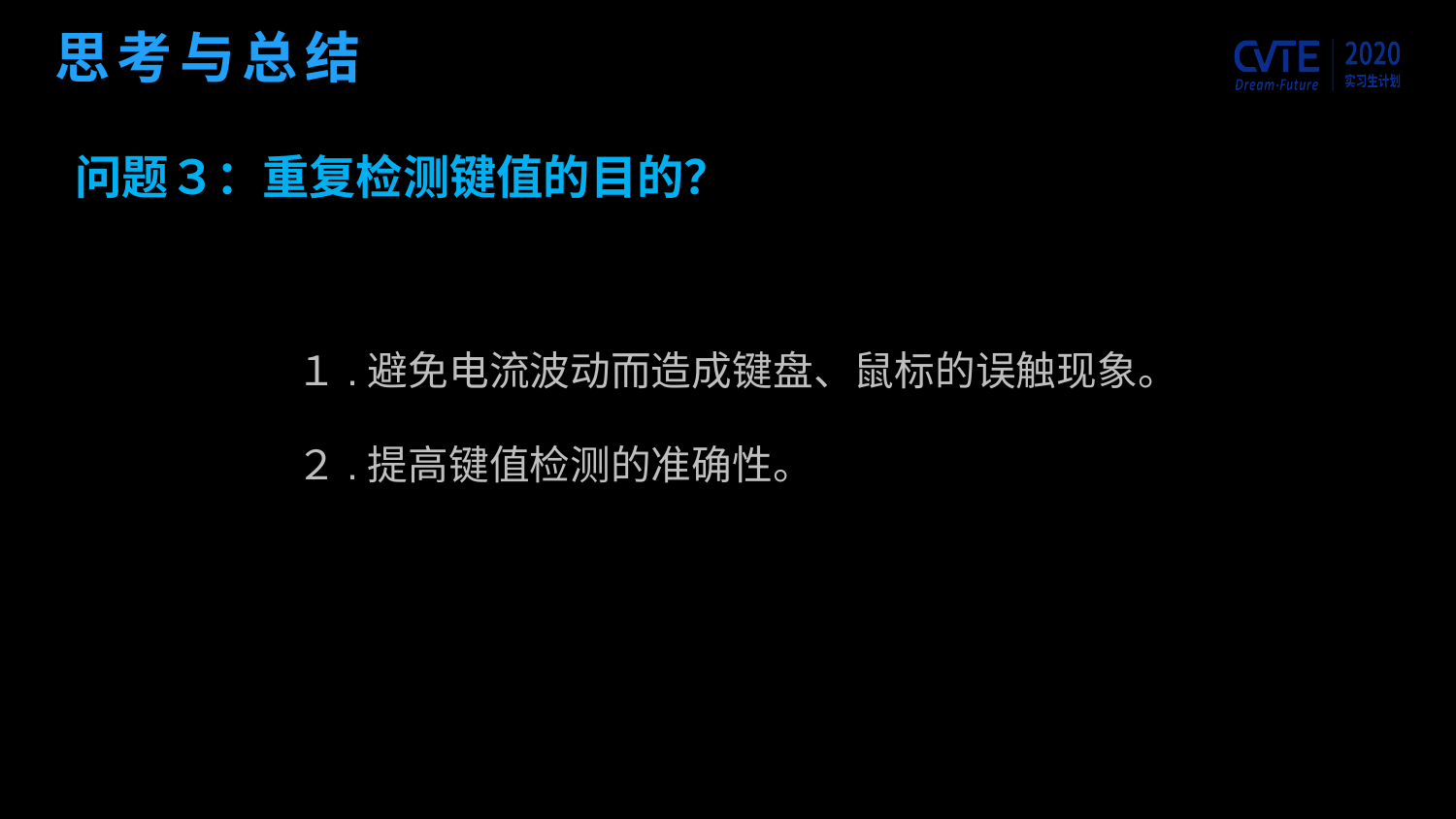

# 思考与总结
问题３：重复检测键值的目的？
１.避免电流波动而造成键盘、鼠标的误触现象。
２.提高键值检测的准确性。